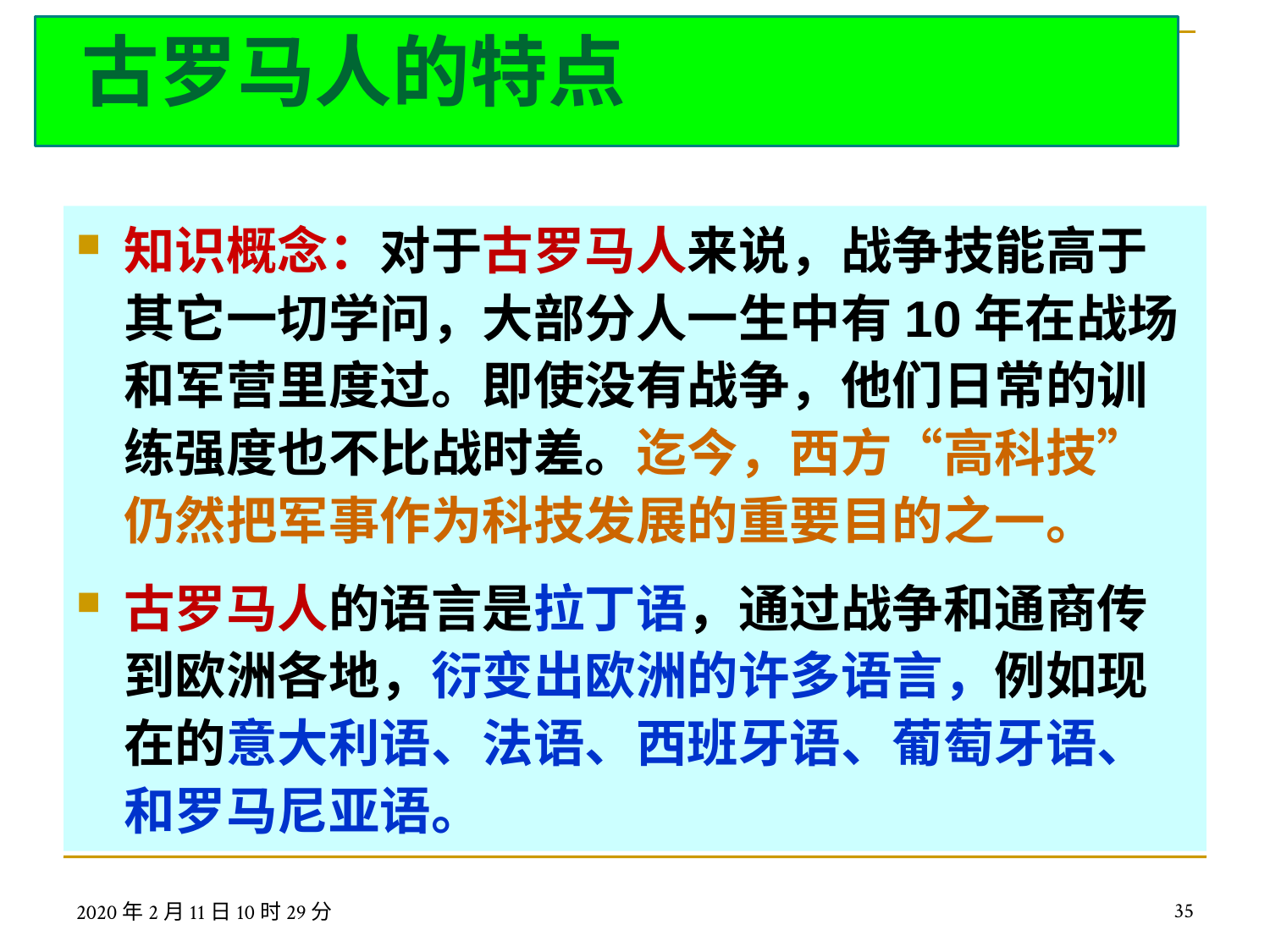

# 古罗马人的特点
知识概念：对于古罗马人来说，战争技能高于其它一切学问，大部分人一生中有10年在战场和军营里度过。即使没有战争，他们日常的训练强度也不比战时差。迄今，西方“高科技”仍然把军事作为科技发展的重要目的之一。
古罗马人的语言是拉丁语，通过战争和通商传到欧洲各地，衍变出欧洲的许多语言，例如现在的意大利语、法语、西班牙语、葡萄牙语、和罗马尼亚语。
2020年2月11日10时29分
35